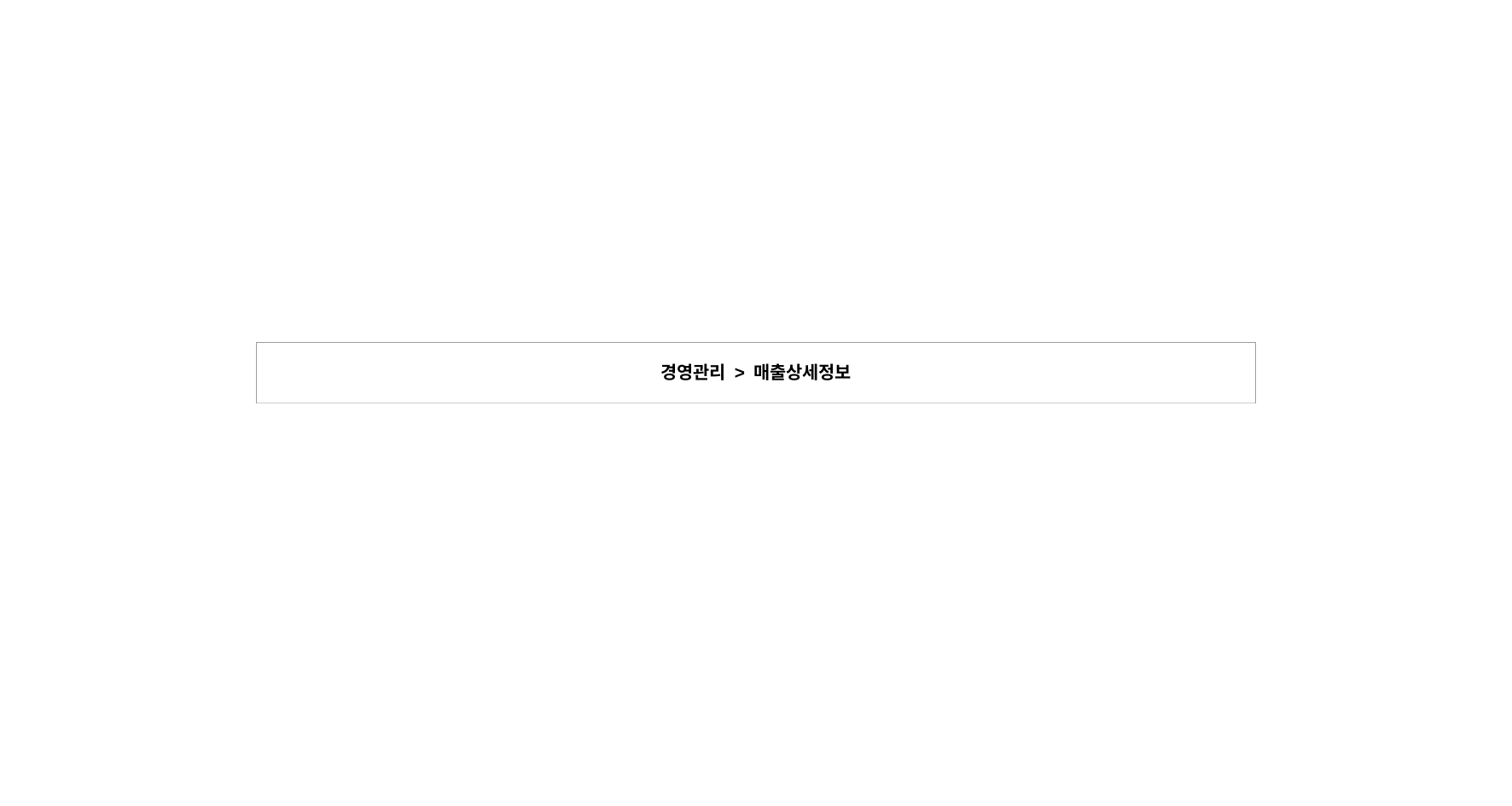

| 경영관리 > 매출상세정보 |
| --- |